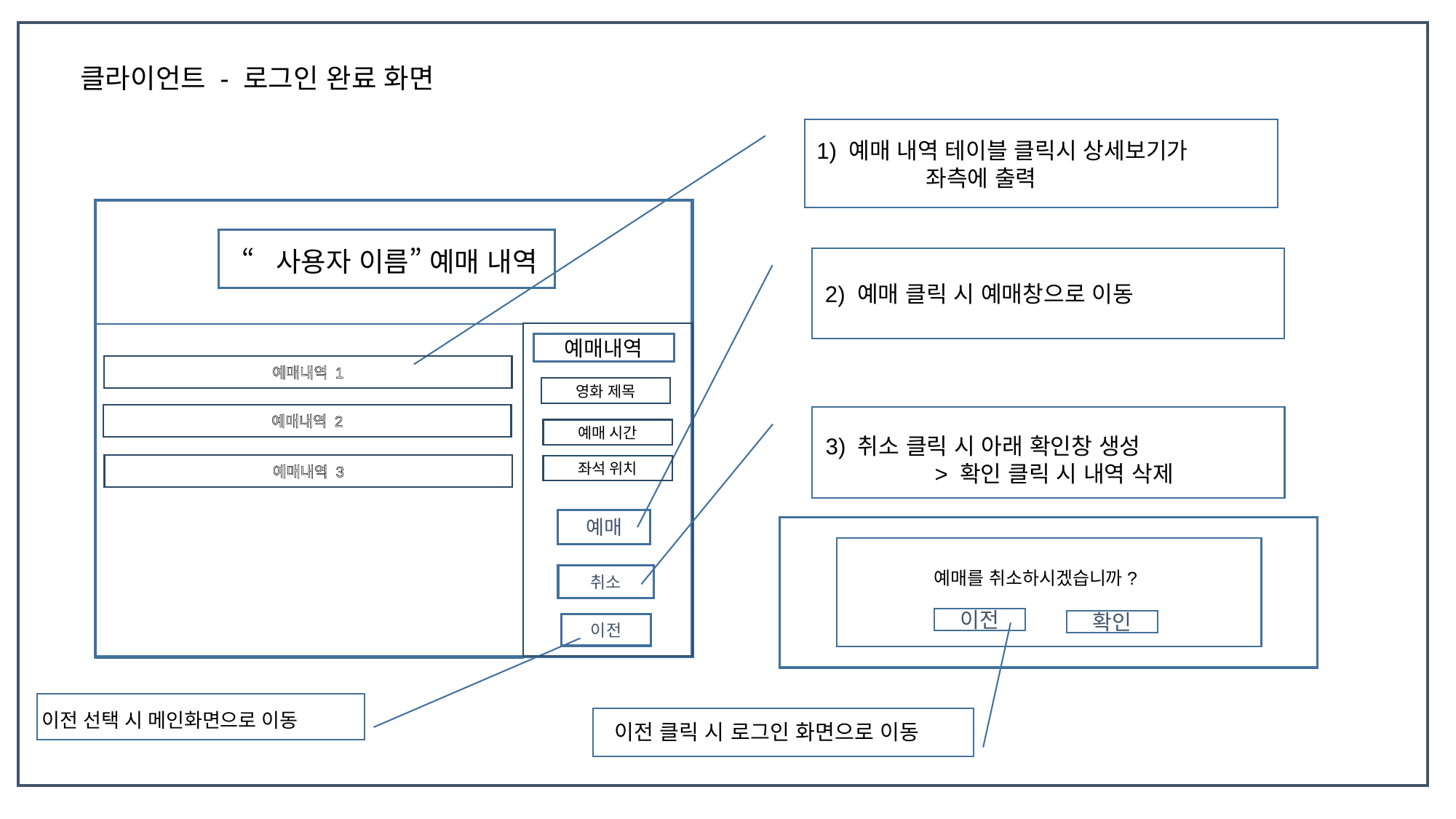

클라이언트 - 로그인 완료 화면

1) 예매 내역 테이블 클릭시 상세보기가
	좌측에 출력

“사용자 이름” 예매 내역

2) 예매 클릭 시 예매창으로 이동

예매내역
예매내역 1
영화 제목
예매내역 2

예매 시간
3) 취소 클릭 시 아래 확인창 생성
	> 확인 클릭 시 내역 삭제
예매내역 3
좌석 위치
예매

예매를 취소하시겠습니까?
취소
이전
확인
이전

이전 선택 시 메인화면으로 이동

이전 클릭 시 로그인 화면으로 이동